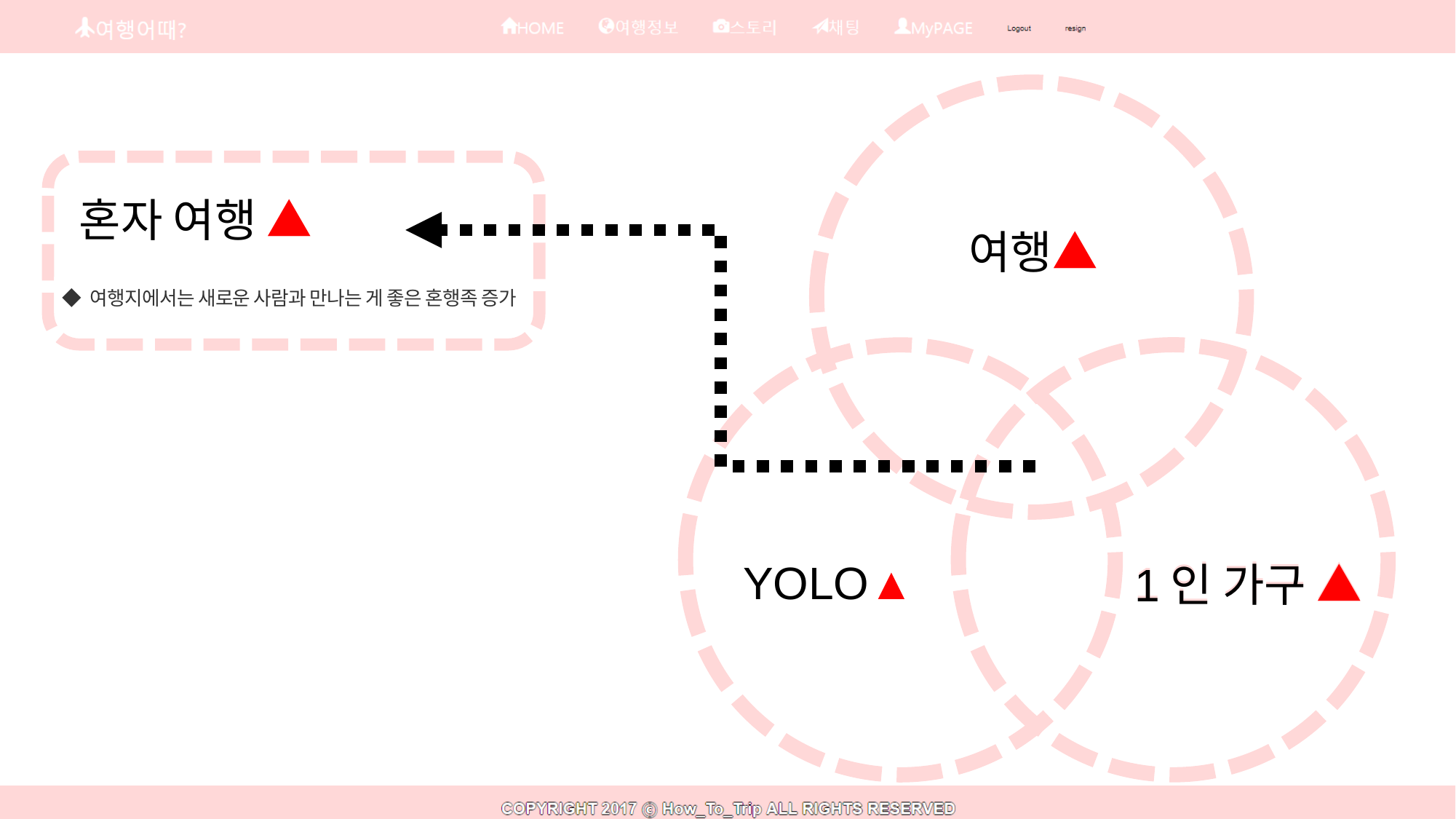

혼자 여행 ▲
여행▲
◆ 여행지에서는 새로운 사람과 만나는 게 좋은 혼행족 증가

YOLO▲
1인 가구 ▲
1인 가구 ▲